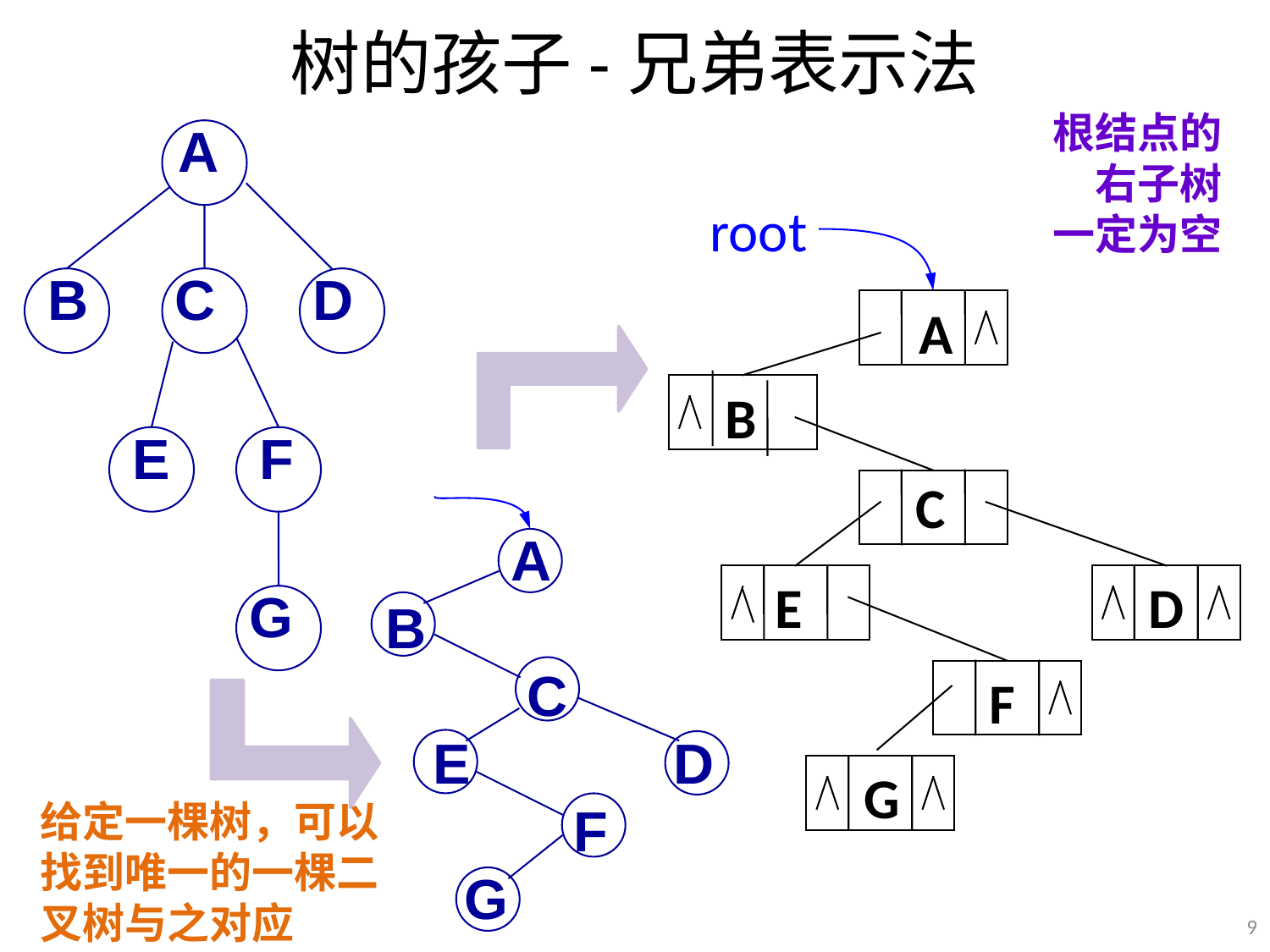

# 树的孩子-兄弟表示法
根结点的
右子树
一定为空
A

B
C
D

E
F

G

root

A
B
C
E
D
F
G

        A
B
         C
   E             D
            F
     G

给定一棵树，可以找到唯一的一棵二叉树与之对应
9